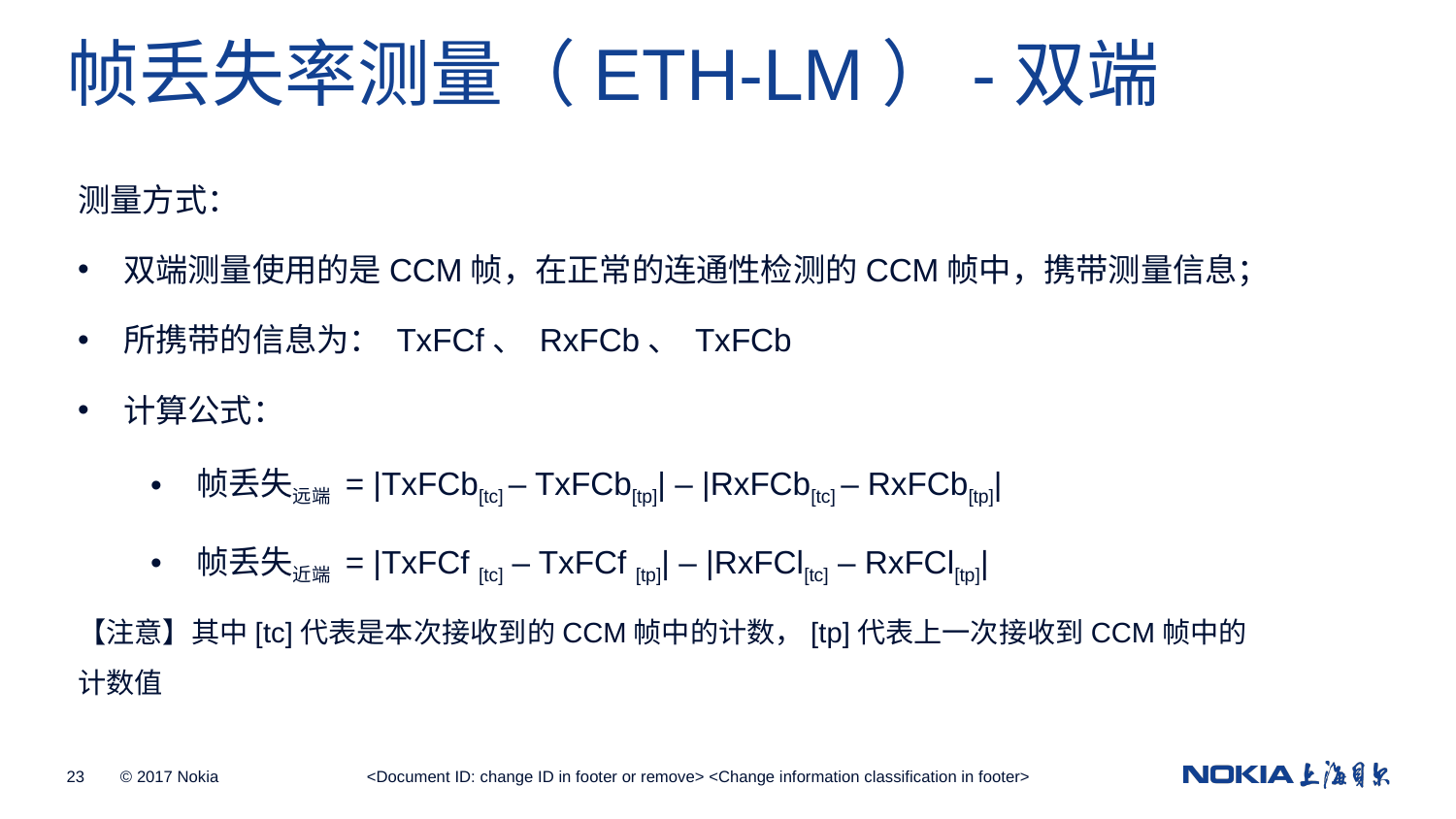

帧丢失率测量（ETH-LM）-双端
测量方式：
双端测量使用的是CCM帧，在正常的连通性检测的CCM帧中，携带测量信息；
所携带的信息为： TxFCf、 RxFCb、 TxFCb
计算公式：
帧丢失远端 = |TxFCb[tc] – TxFCb[tp]| – |RxFCb[tc] – RxFCb[tp]|
帧丢失近端 = |TxFCf [tc] – TxFCf [tp]| – |RxFCl[tc] – RxFCl[tp]|
【注意】其中[tc]代表是本次接收到的CCM帧中的计数，[tp]代表上一次接收到CCM帧中的计数值
<Document ID: change ID in footer or remove> <Change information classification in footer>